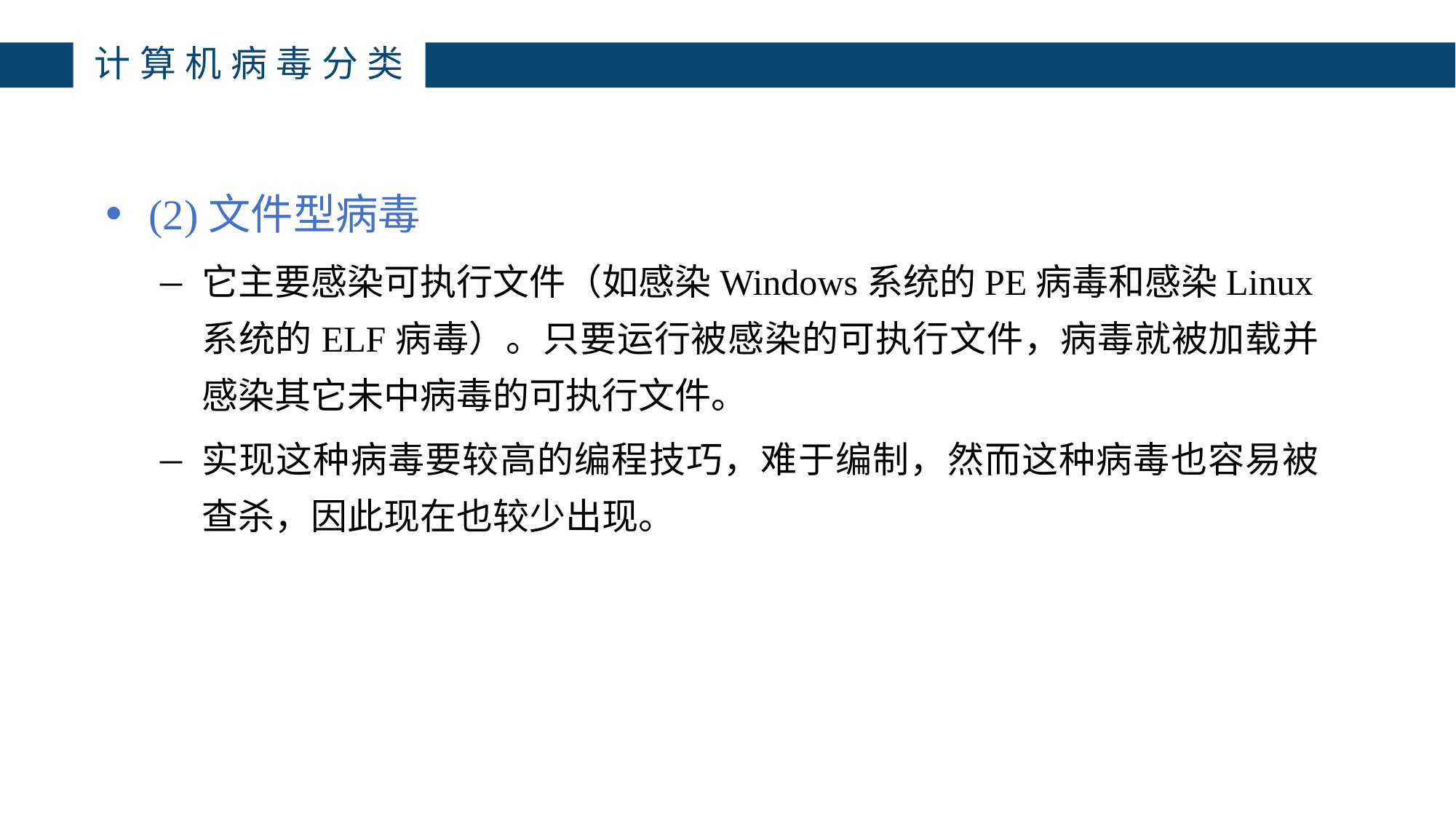

# 计算机病毒分类

(2)文件型病毒
它主要感染可执行文件（如感染Windows系统的PE病毒和感染Linux系统的ELF病毒）。只要运行被感染的可执行文件，病毒就被加载并感染其它未中病毒的可执行文件。
实现这种病毒要较高的编程技巧，难于编制，然而这种病毒也容易被查杀，因此现在也较少出现。